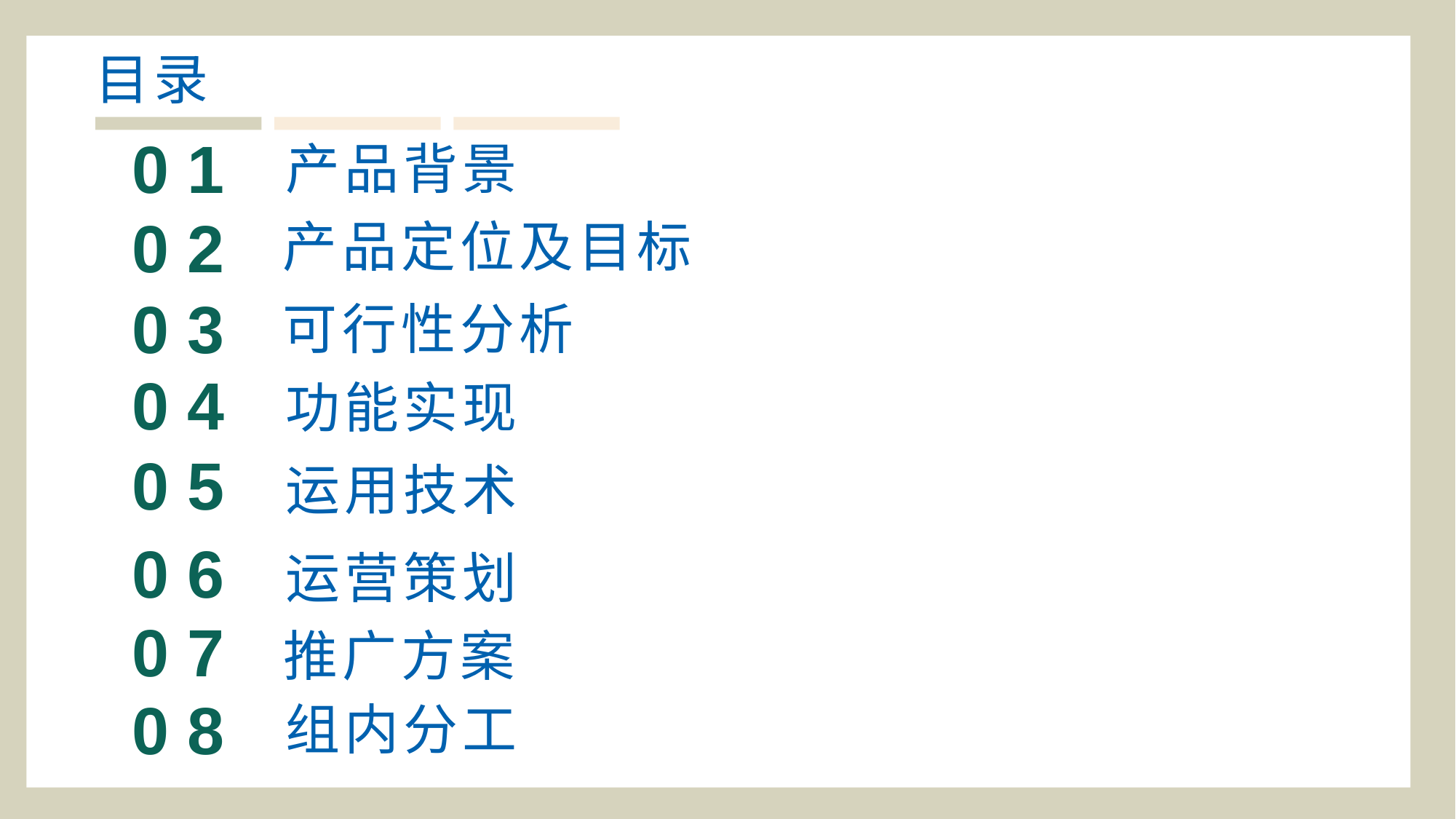

目录
0 1
产品背景
0 2
产品定位及目标
0 3
可行性分析
0 4
功能实现
0 5
运用技术
0 6
运营策划
0 7
推广方案
0 8
组内分工